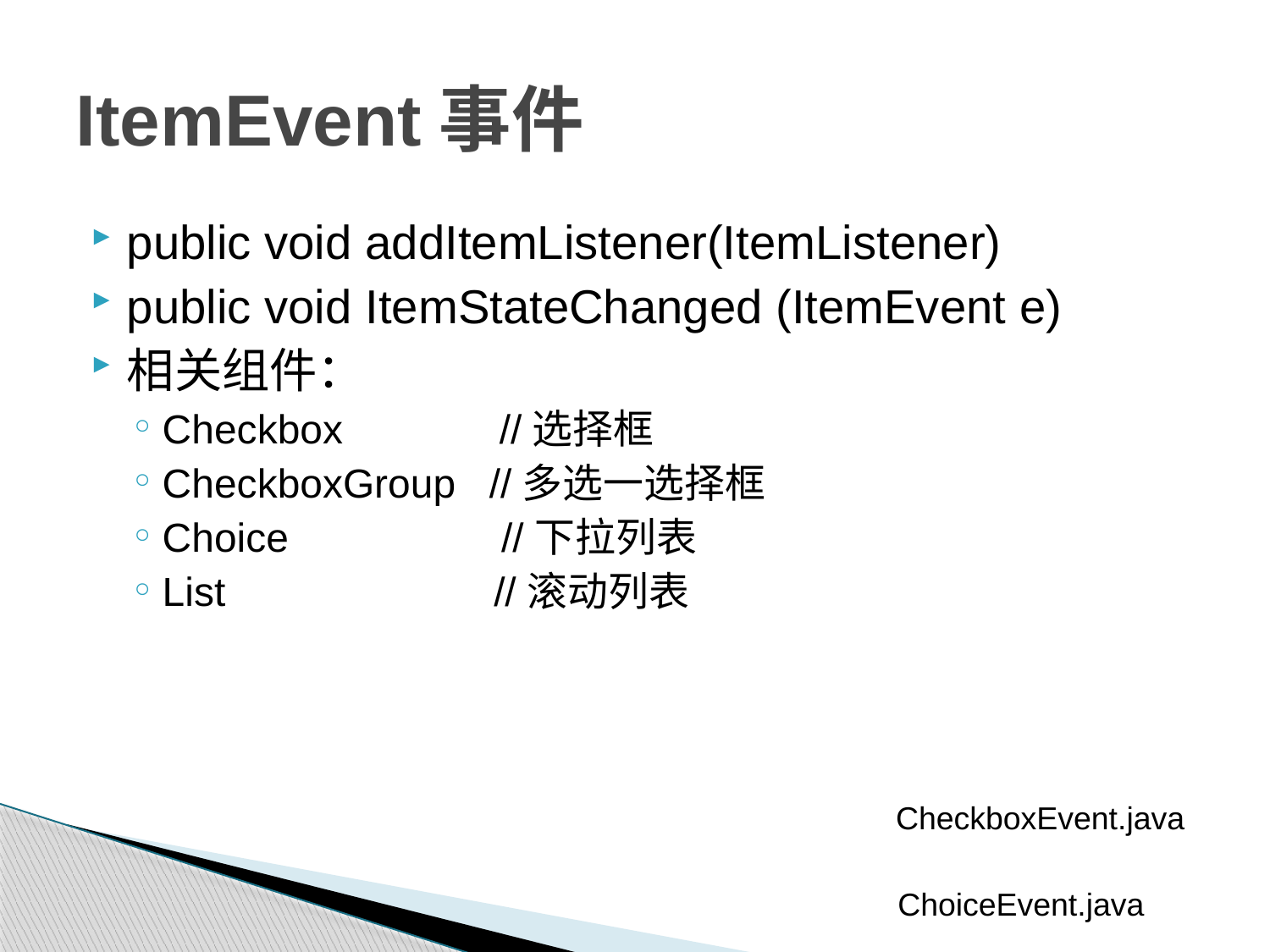

# ItemEvent事件
public void addItemListener(ItemListener)
public void ItemStateChanged (ItemEvent e)
相关组件：
Checkbox              //选择框
CheckboxGroup   //多选一选择框
Choice                   //下拉列表
List                        //滚动列表
CheckboxEvent.java
ChoiceEvent.java